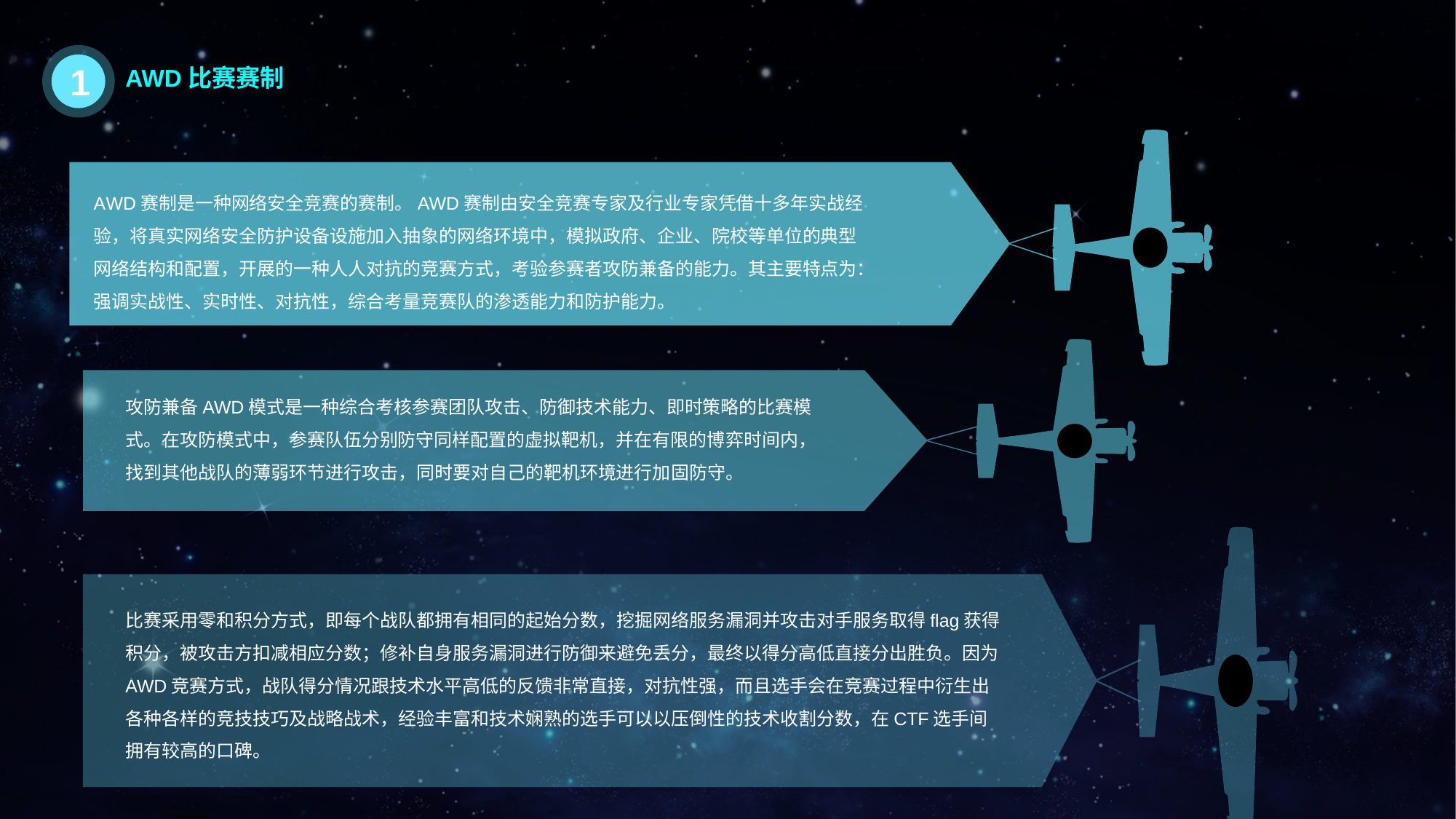

1
AWD比赛赛制

AWD赛制是一种网络安全竞赛的赛制。AWD赛制由安全竞赛专家及行业专家凭借十多年实战经验，将真实网络安全防护设备设施加入抽象的网络环境中，模拟政府、企业、院校等单位的典型网络结构和配置，开展的一种人人对抗的竞赛方式，考验参赛者攻防兼备的能力。其主要特点为：强调实战性、实时性、对抗性，综合考量竞赛队的渗透能力和防护能力。

攻防兼备AWD模式是一种综合考核参赛团队攻击、防御技术能力、即时策略的比赛模式。在攻防模式中，参赛队伍分别防守同样配置的虚拟靶机，并在有限的博弈时间内，找到其他战队的薄弱环节进行攻击，同时要对自己的靶机环境进行加固防守。

比赛采用零和积分方式，即每个战队都拥有相同的起始分数，挖掘网络服务漏洞并攻击对手服务取得flag获得积分，被攻击方扣减相应分数；修补自身服务漏洞进行防御来避免丢分，最终以得分高低直接分出胜负。因为AWD竞赛方式，战队得分情况跟技术水平高低的反馈非常直接，对抗性强，而且选手会在竞赛过程中衍生出各种各样的竞技技巧及战略战术，经验丰富和技术娴熟的选手可以以压倒性的技术收割分数，在CTF选手间拥有较高的口碑。